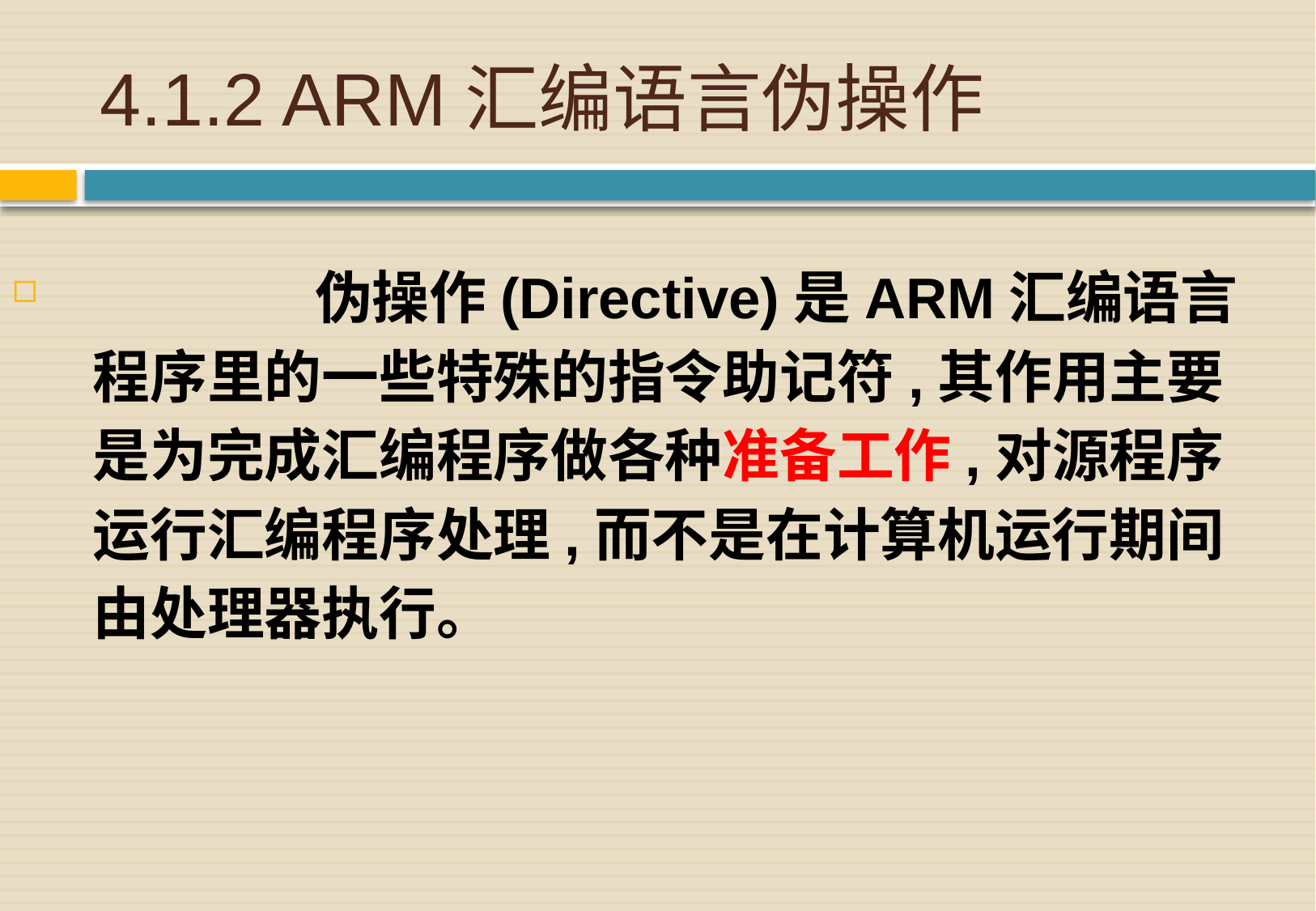

# 4.1.2 ARM汇编语言伪操作
	        伪操作(Directive)是ARM汇编语言程序里的一些特殊的指令助记符,其作用主要是为完成汇编程序做各种准备工作,对源程序运行汇编程序处理,而不是在计算机运行期间由处理器执行。